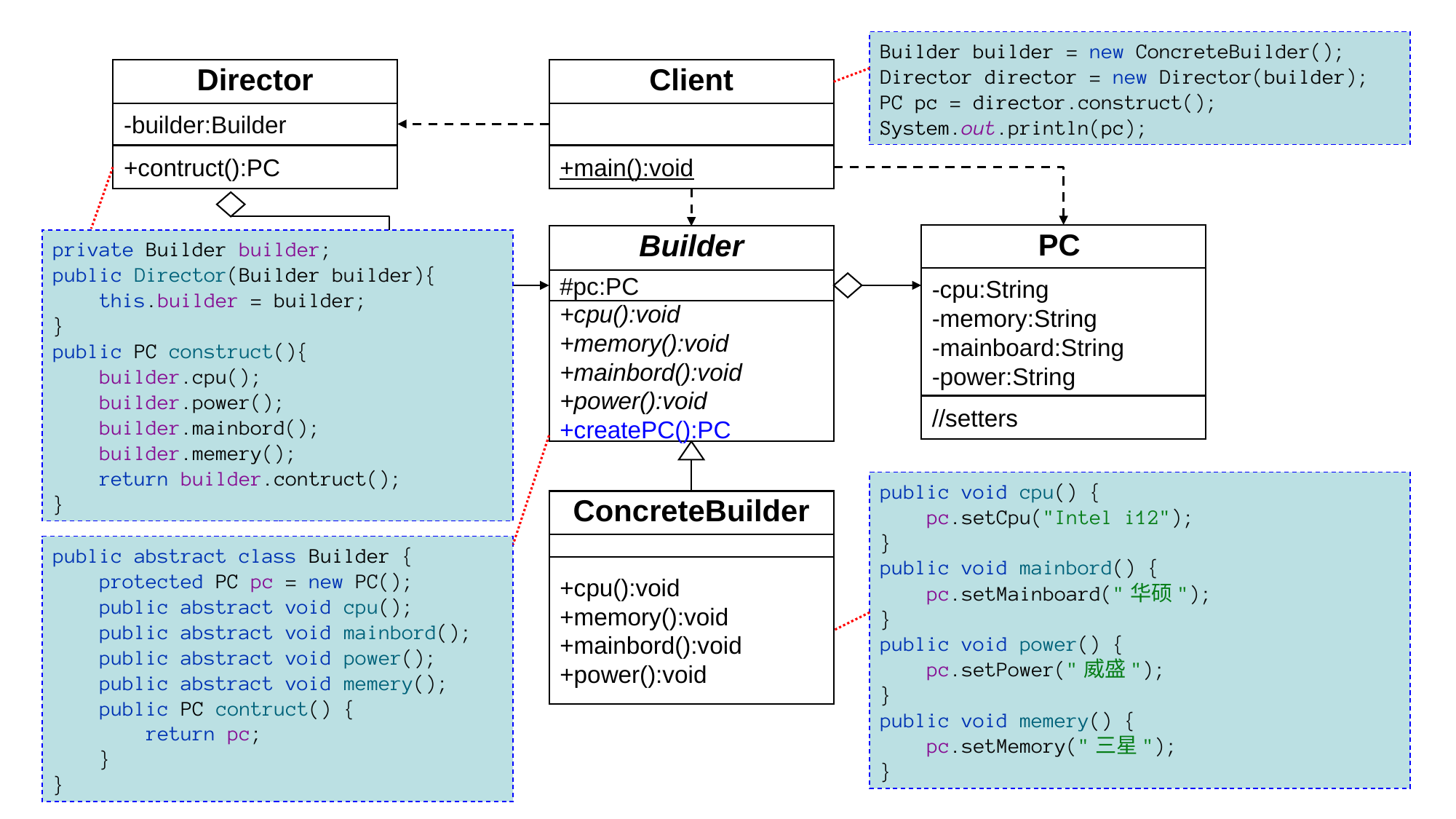

Builder builder = new ConcreteBuilder();
Director director = new Director(builder);
PC pc = director.construct();
System.out.println(pc);
Director
-builder:Builder
+contruct():PC
Client

+main():void

PC
-cpu:String
-memory:String
-mainboard:String
-power:String
//setters
Builder
#pc:PC
+cpu():void
+memory():void
+mainbord():void
+power():void
+createPC():PC
private Builder builder;
public Director(Builder builder){
    this.builder = builder;
}
public PC construct(){
    builder.cpu();
    builder.power();
    builder.mainbord();
    builder.memery();
    return builder.contruct();
}

public void cpu() {
    pc.setCpu("Intel i12");
}
public void mainbord() {
    pc.setMainboard("华硕");
}
public void power() {
    pc.setPower("威盛");
}
public void memery() {
    pc.setMemory("三星");
}
ConcreteBuilder

public abstract class Builder {
    protected PC pc = new PC();
    public abstract void cpu();
    public abstract void mainbord();
    public abstract void power();
    public abstract void memery();
    public PC contruct() {
        return pc;
    }
}
+cpu():void
+memory():void
+mainbord():void
+power():void
34